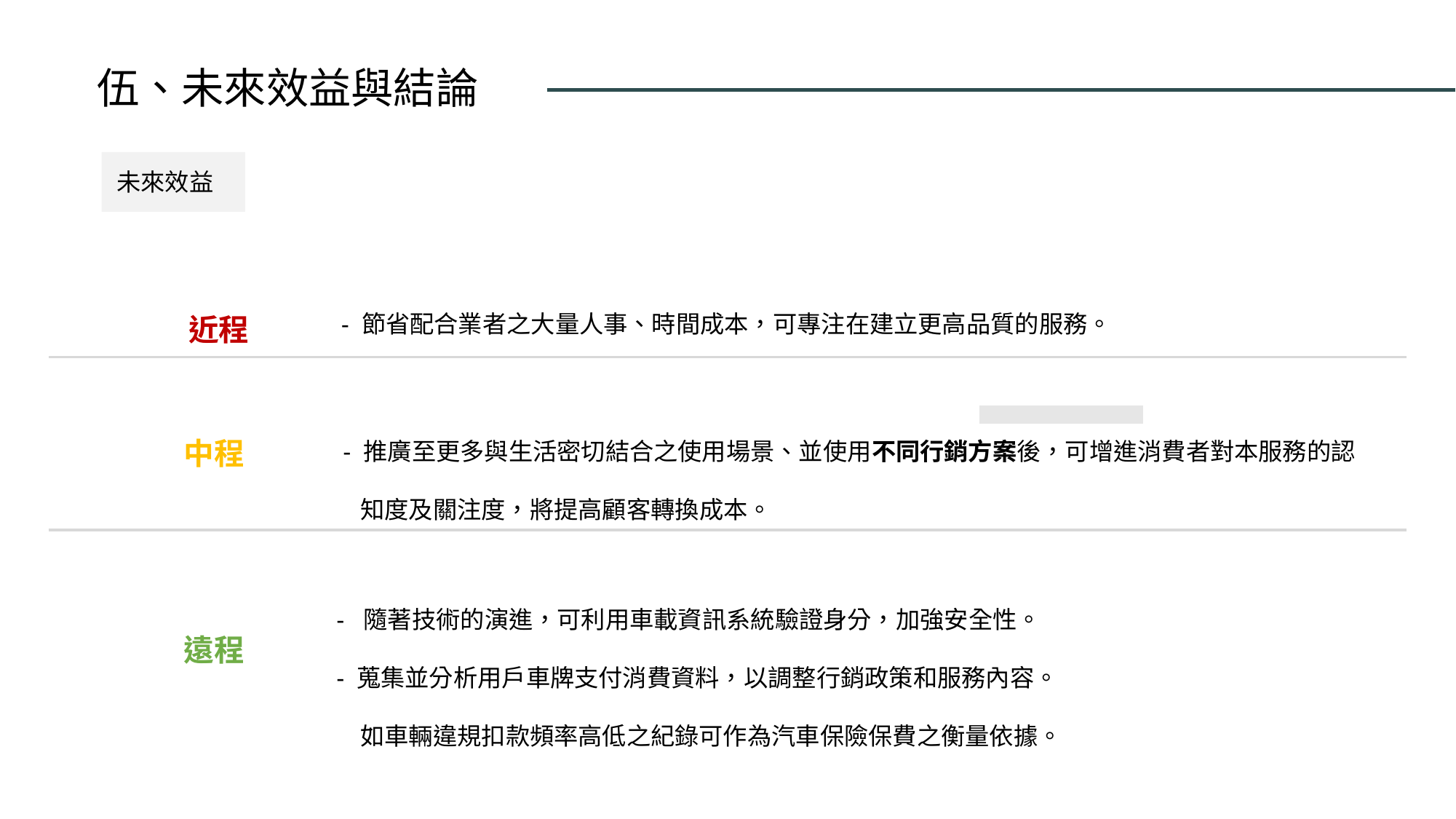

伍、未來效益與結論

未來效益
近程
- 節省配合業者之大量人事、時間成本，可專注在建立更高品質的服務。
中程
 - 推廣至更多與生活密切結合之使用場景、並使用不同行銷方案後，可增進消費者對本服務的認  　知度及關注度，將提高顧客轉換成本。

-  隨著技術的演進，可利用車載資訊系統驗證身分，加強安全性。
- 蒐集並分析用戶車牌支付消費資料，以調整行銷政策和服務內容。
　如車輛違規扣款頻率高低之紀錄可作為汽車保險保費之衡量依據。
遠程